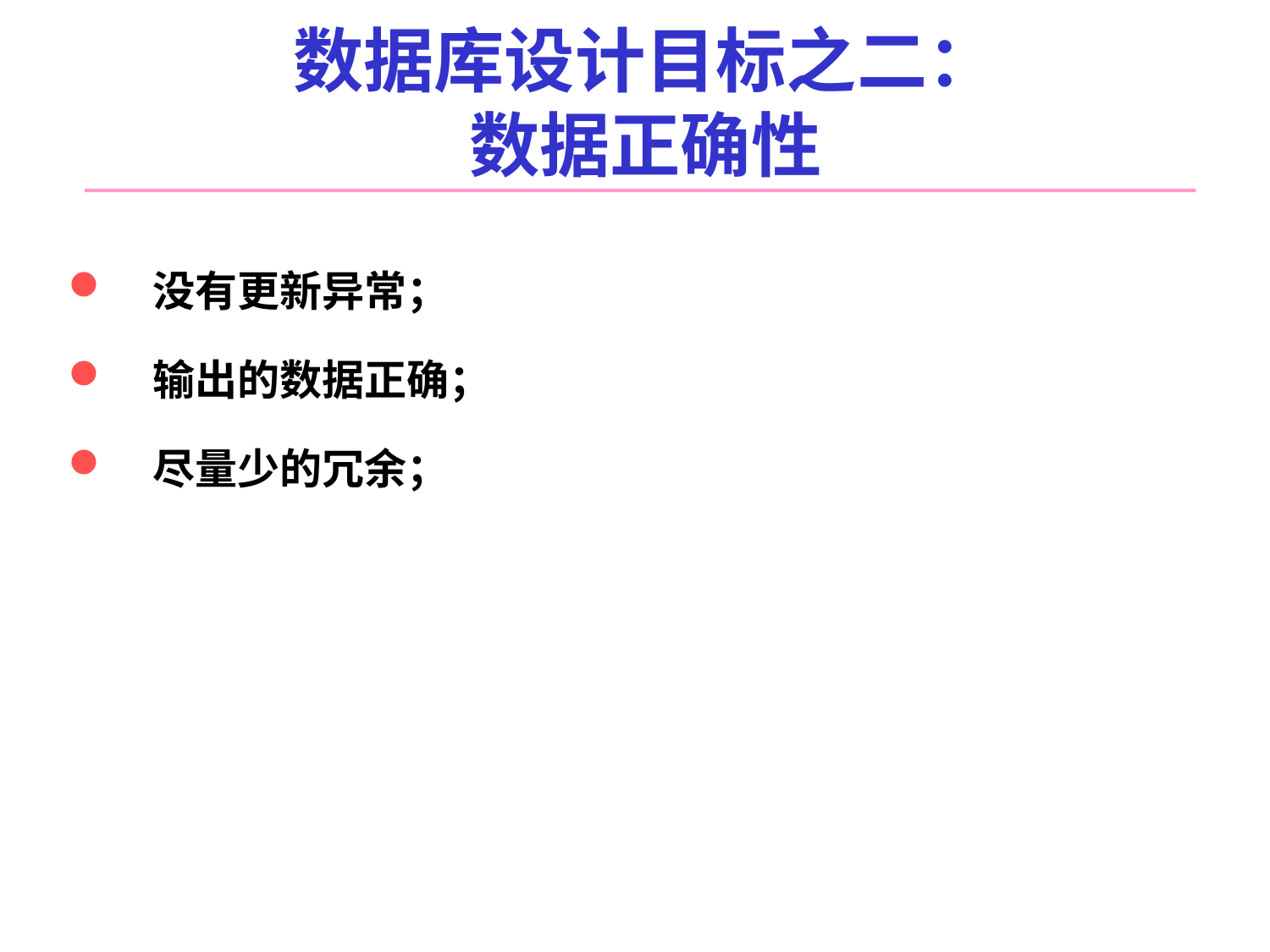

# 数据库设计目标之二： 数据正确性
没有更新异常；
输出的数据正确；
尽量少的冗余；